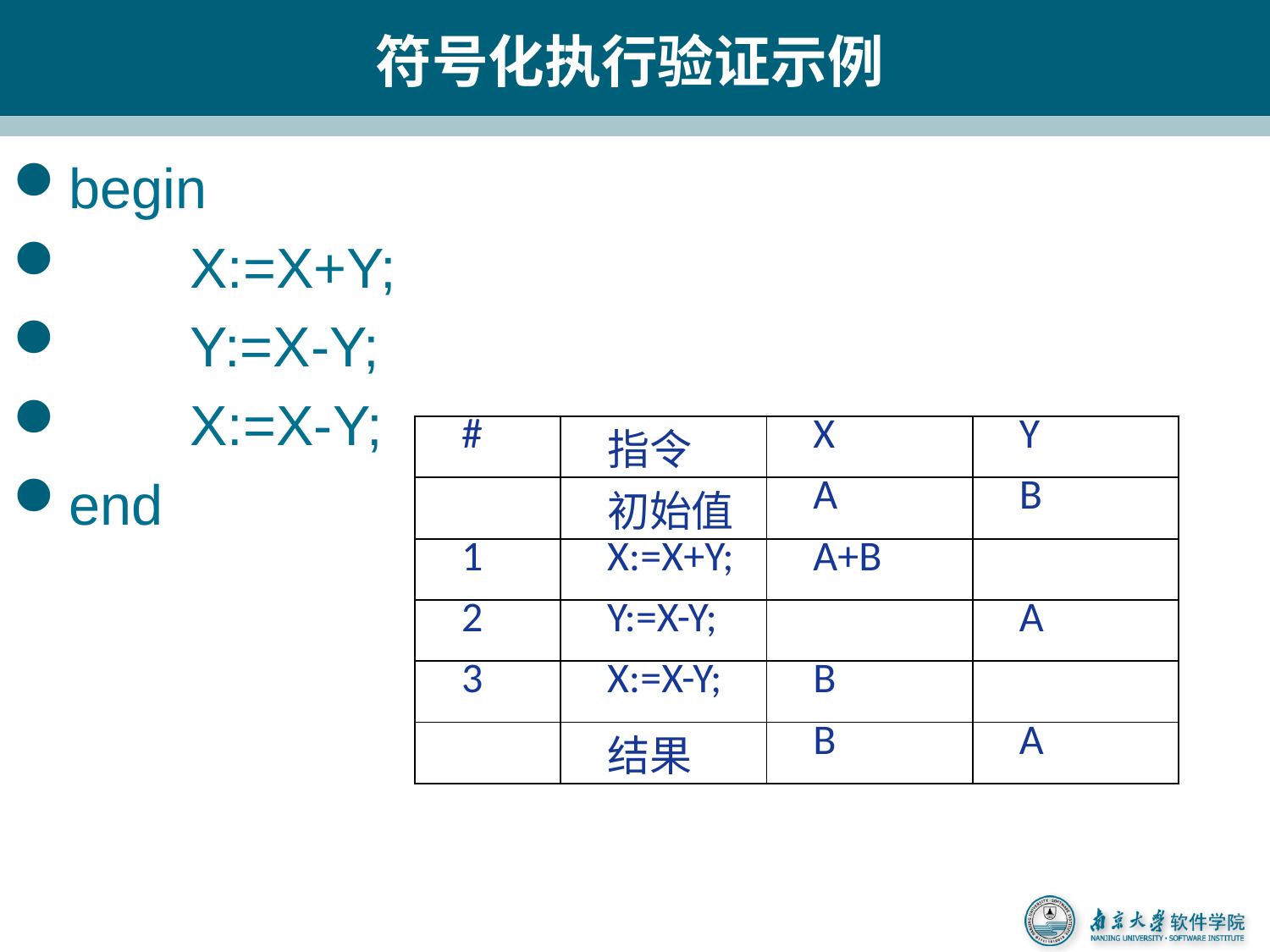

# 符号化执行验证示例
begin
	X:=X+Y;
	Y:=X-Y;
	X:=X-Y;
end

| # | 指令 | X | Y |
| --- | --- | --- | --- |
|  | 初始值 | A | B |
| 1 | X:=X+Y; | A+B |  |
| 2 | Y:=X-Y; |  | A |
| 3 | X:=X-Y; | B |  |
|  | 结果 | B | A |